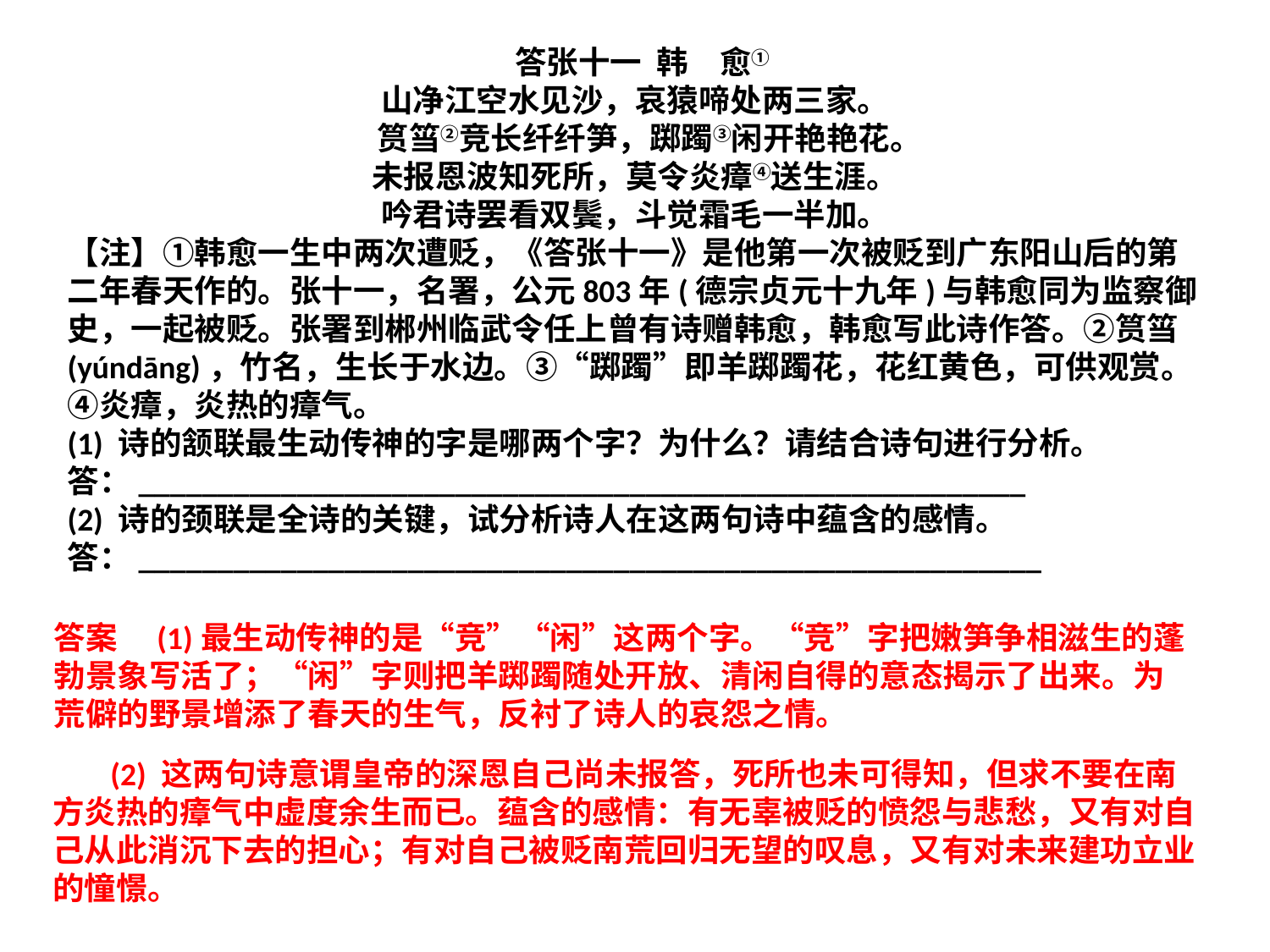

答张十一  韩　愈①
山净江空水见沙，哀猿啼处两三家。
   筼筜②竞长纤纤笋，踯躅③闲开艳艳花。
未报恩波知死所，莫令炎瘴④送生涯。
吟君诗罢看双鬓，斗觉霜毛一半加。
【注】①韩愈一生中两次遭贬，《答张十一》是他第一次被贬到广东阳山后的第二年春天作的。张十一，名署，公元803年(德宗贞元十九年)与韩愈同为监察御史，一起被贬。张署到郴州临武令任上曾有诗赠韩愈，韩愈写此诗作答。②筼筜(yúndāng)，竹名，生长于水边。③“踯躅”即羊踯躅花，花红黄色，可供观赏。④炎瘴，炎热的瘴气。
(1) 诗的颔联最生动传神的字是哪两个字？为什么？请结合诗句进行分析。
答：________________________________________________________
(2) 诗的颈联是全诗的关键，试分析诗人在这两句诗中蕴含的感情。
答：_________________________________________________________

答案　(1)最生动传神的是“竞”“闲”这两个字。“竞”字把嫩笋争相滋生的蓬勃景象写活了；“闲”字则把羊踯躅随处开放、清闲自得的意态揭示了出来。为荒僻的野景增添了春天的生气，反衬了诗人的哀怨之情。

        (2) 这两句诗意谓皇帝的深恩自己尚未报答，死所也未可得知，但求不要在南方炎热的瘴气中虚度余生而已。蕴含的感情：有无辜被贬的愤怨与悲愁，又有对自己从此消沉下去的担心；有对自己被贬南荒回归无望的叹息，又有对未来建功立业的憧憬。